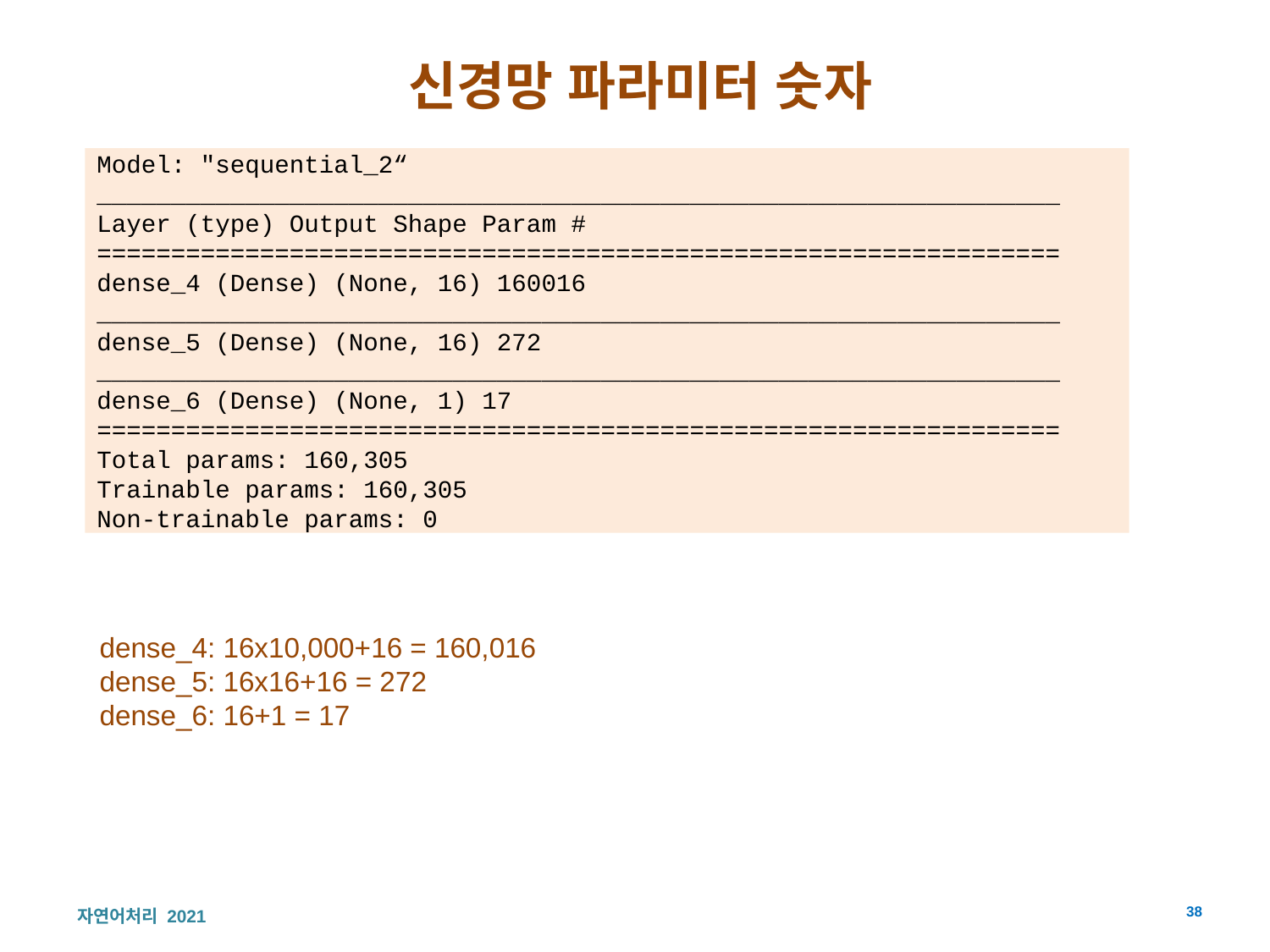

# 신경망 파라미터 숫자
Model: "sequential_2“
_________________________________________________________________ Layer (type) Output Shape Param # ================================================================= dense_4 (Dense) (None, 16) 160016 _________________________________________________________________ dense_5 (Dense) (None, 16) 272 _________________________________________________________________ dense_6 (Dense) (None, 1) 17 ================================================================= Total params: 160,305
Trainable params: 160,305
Non-trainable params: 0
dense_4: 16x10,000+16 = 160,016
dense_5: 16x16+16 = 272
dense_6: 16+1 = 17